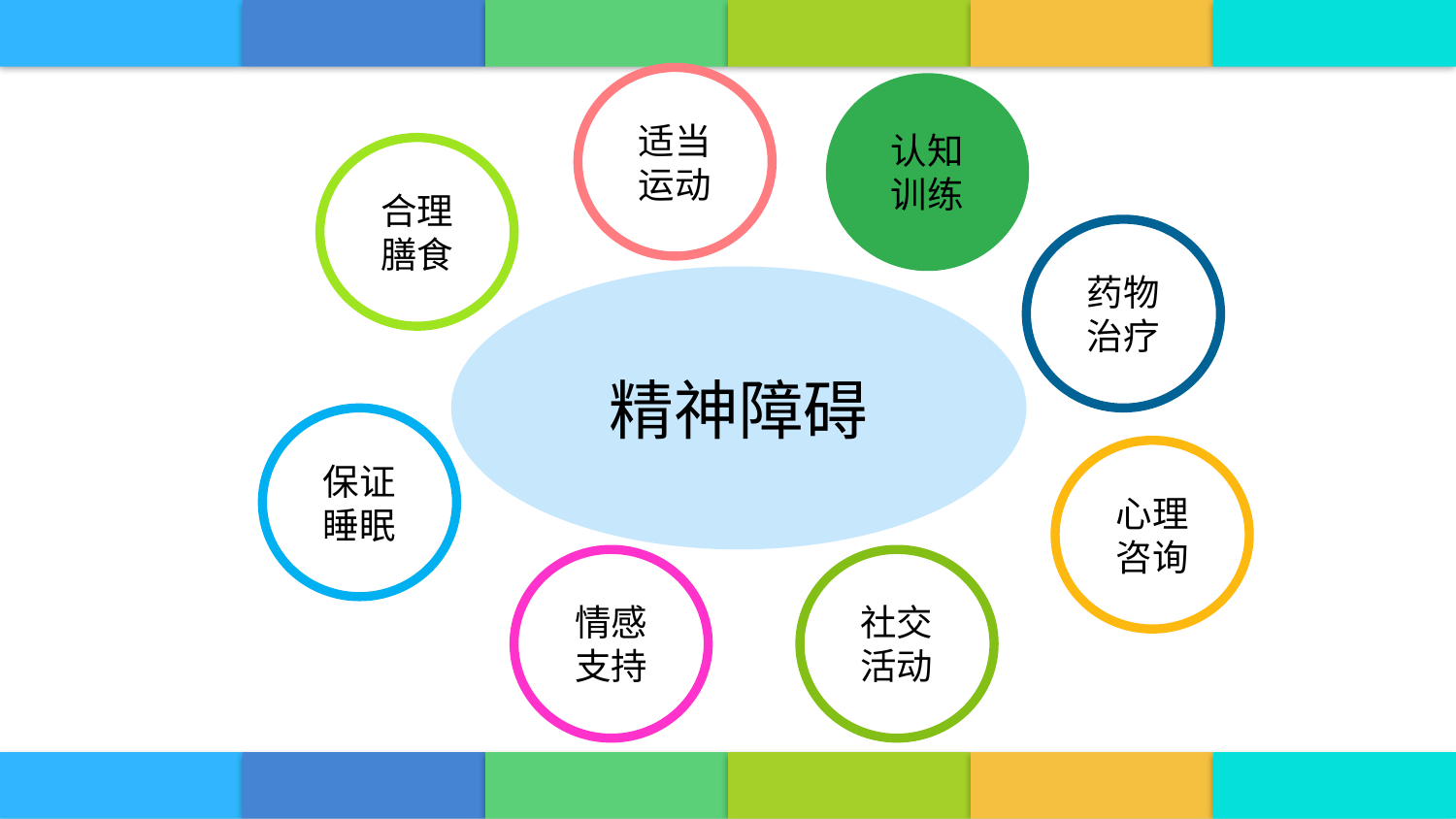

适当运动
认知训练
合理膳食
药物治疗
精神障碍
保证睡眠
心理咨询
情感支持
社交活动